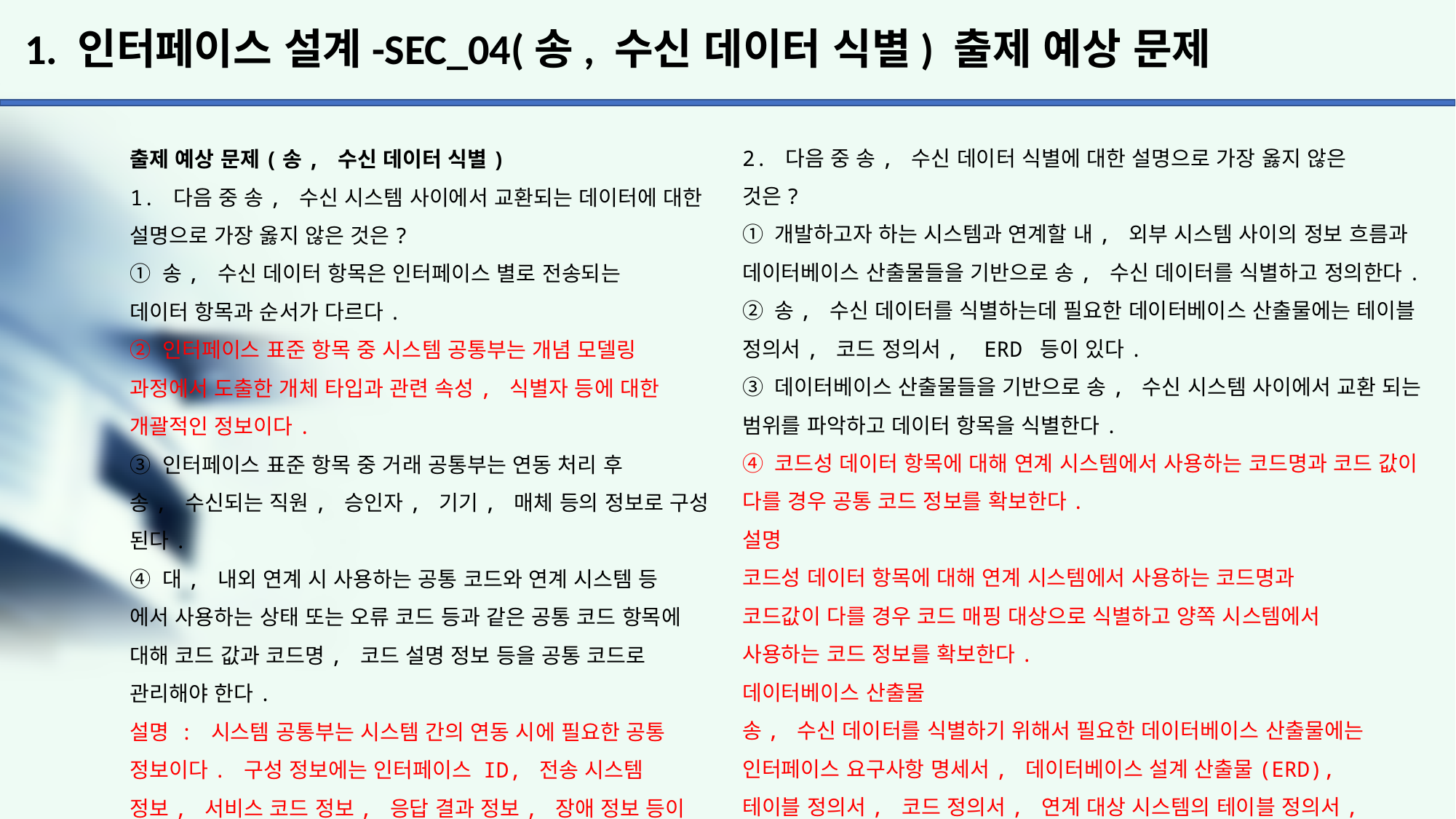

# 1. 인터페이스 설계-SEC_04(송, 수신 데이터 식별) 출제 예상 문제
2. 다음 중 송, 수신 데이터 식별에 대한 설명으로 가장 옳지 않은
것은?
① 개발하고자 하는 시스템과 연계할 내, 외부 시스템 사이의 정보 흐름과 데이터베이스 산출물들을 기반으로 송, 수신 데이터를 식별하고 정의한다.
② 송, 수신 데이터를 식별하는데 필요한 데이터베이스 산출물에는 테이블 정의서, 코드 정의서,  ERD 등이 있다.
③ 데이터베이스 산출물들을 기반으로 송, 수신 시스템 사이에서 교환 되는 범위를 파악하고 데이터 항목을 식별한다.
④ 코드성 데이터 항목에 대해 연계 시스템에서 사용하는 코드명과 코드 값이 다를 경우 공통 코드 정보를 확보한다.
설명
코드성 데이터 항목에 대해 연계 시스템에서 사용하는 코드명과
코드값이 다를 경우 코드 매핑 대상으로 식별하고 양쪽 시스템에서
사용하는 코드 정보를 확보한다.
데이터베이스 산출물
송, 수신 데이터를 식별하기 위해서 필요한 데이터베이스 산출물에는
인터페이스 요구사항 명세서, 데이터베이스 설계 산출물(ERD),
테이블 정의서, 코드 정의서, 연계 대상 시스템의 테이블 정의서,
파일 레이아웃 등이 존재한다.
테이블 정의서 : 테이블에서 관리되는 컬럼들의 특징, 인덱스,
업무 규칙 등을 정의한 문서
코드 정의서 : 데이터베이스에서 코드성 속성들을 정의한 문서로
코드성 속성은 속성명 뒤에 ‘코드’를 붙여 구별하고 알파벳과 문자열
을 조합하여 일정한 길이로 구성하는 것
출제 예상 문제(송, 수신 데이터 식별)
1. 다음 중 송, 수신 시스템 사이에서 교환되는 데이터에 대한 설명으로 가장 옳지 않은 것은?
① 송, 수신 데이터 항목은 인터페이스 별로 전송되는
데이터 항목과 순서가 다르다.
② 인터페이스 표준 항목 중 시스템 공통부는 개념 모델링
과정에서 도출한 개체 타입과 관련 속성, 식별자 등에 대한 개괄적인 정보이다.
③ 인터페이스 표준 항목 중 거래 공통부는 연동 처리 후
송, 수신되는 직원, 승인자, 기기, 매체 등의 정보로 구성 된다.
④ 대, 내외 연계 시 사용하는 공통 코드와 연계 시스템 등
에서 사용하는 상태 또는 오류 코드 등과 같은 공통 코드 항목에 대해 코드 값과 코드명, 코드 설명 정보 등을 공통 코드로 관리해야 한다.
설명 : 시스템 공통부는 시스템 간의 연동 시에 필요한 공통 정보이다. 구성 정보에는 인터페이스 ID, 전송 시스템
정보, 서비스 코드 정보, 응답 결과 정보, 장애 정보 등이
있다.